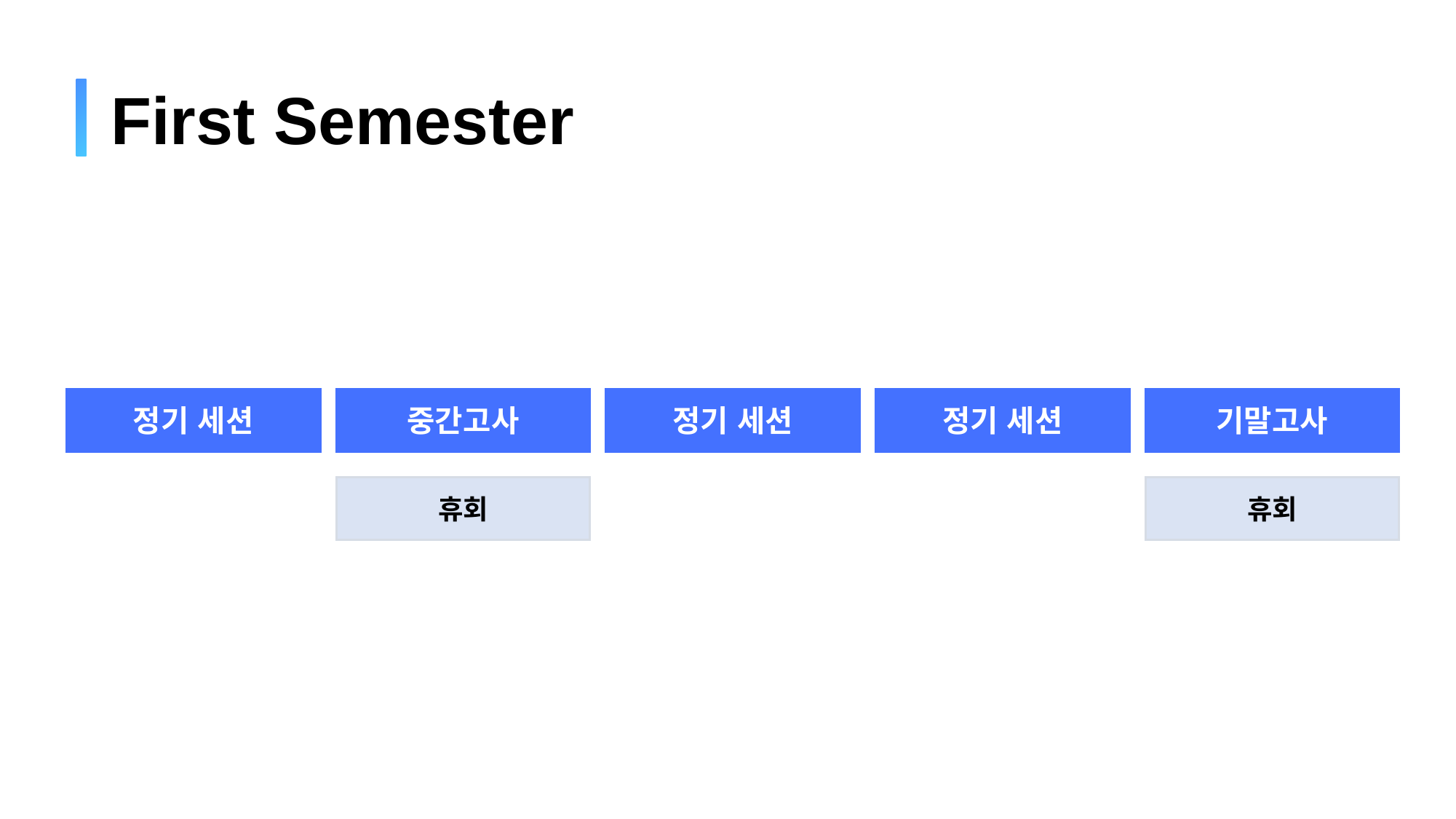

First Semester
1

정기 세션
중간고사
정기 세션
정기 세션
기말고사
휴회
휴회